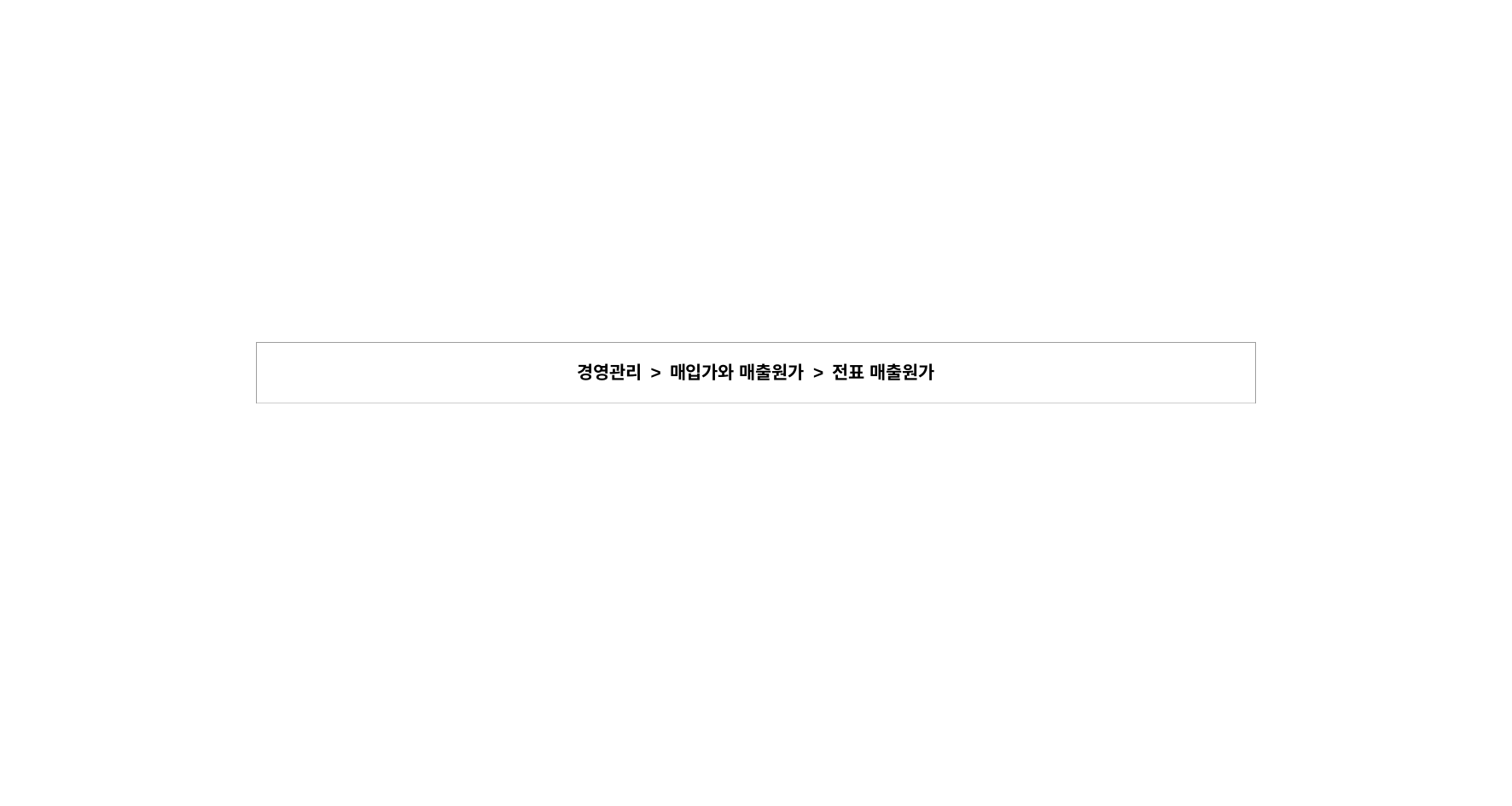

| 경영관리 > 매입가와 매출원가 > 전표 매출원가 |
| --- |